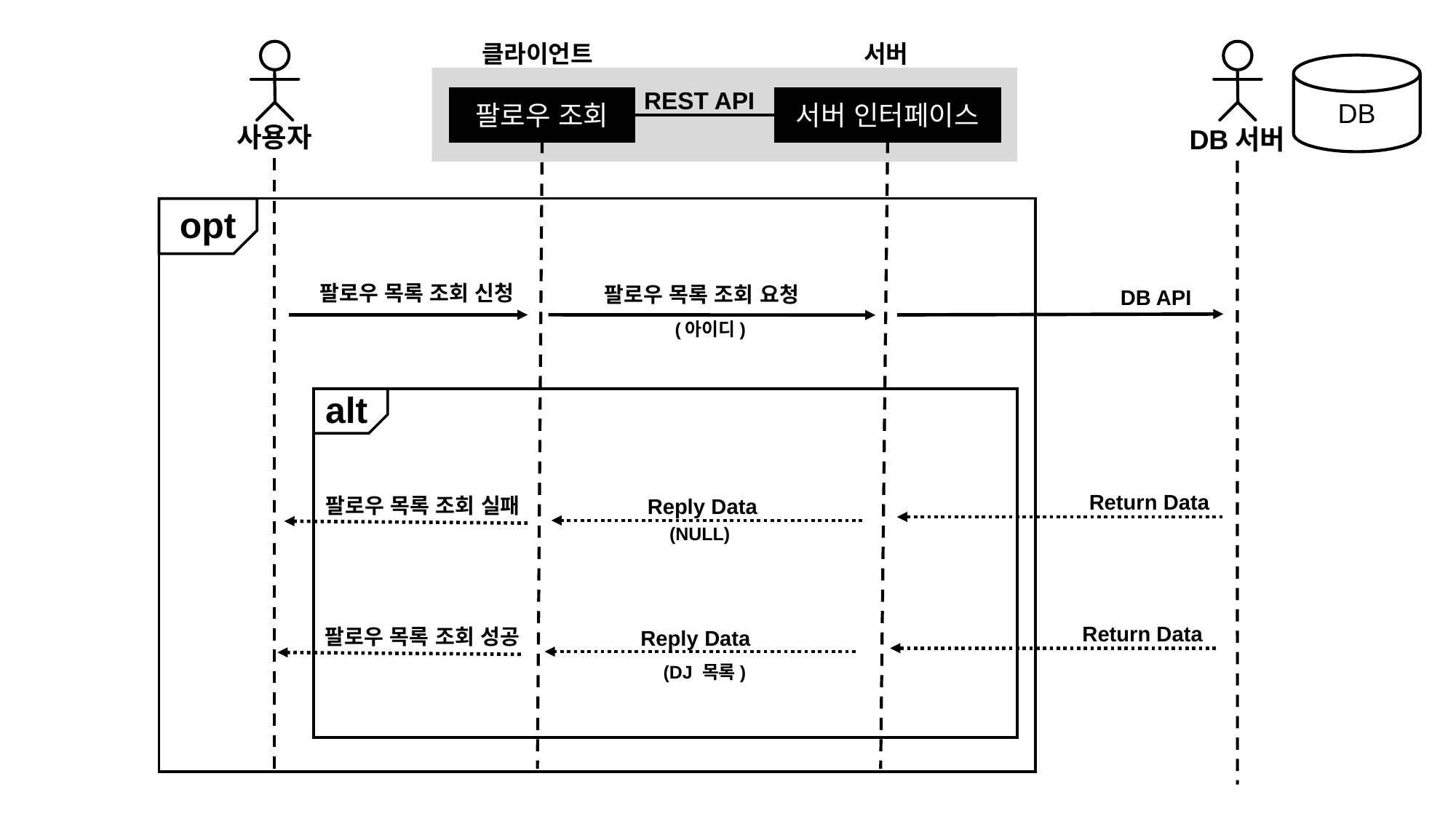

클라이언트
서버

사용자

DB서버
DB

REST API
팔로우 조회
서버 인터페이스
opt

팔로우 목록 조회 신청
팔로우 목록 조회 요청
DB API
(아이디)
alt

Return Data
팔로우 목록 조회 실패
Reply Data
(NULL)
Return Data
팔로우 목록 조회 성공
Reply Data
(DJ 목록)